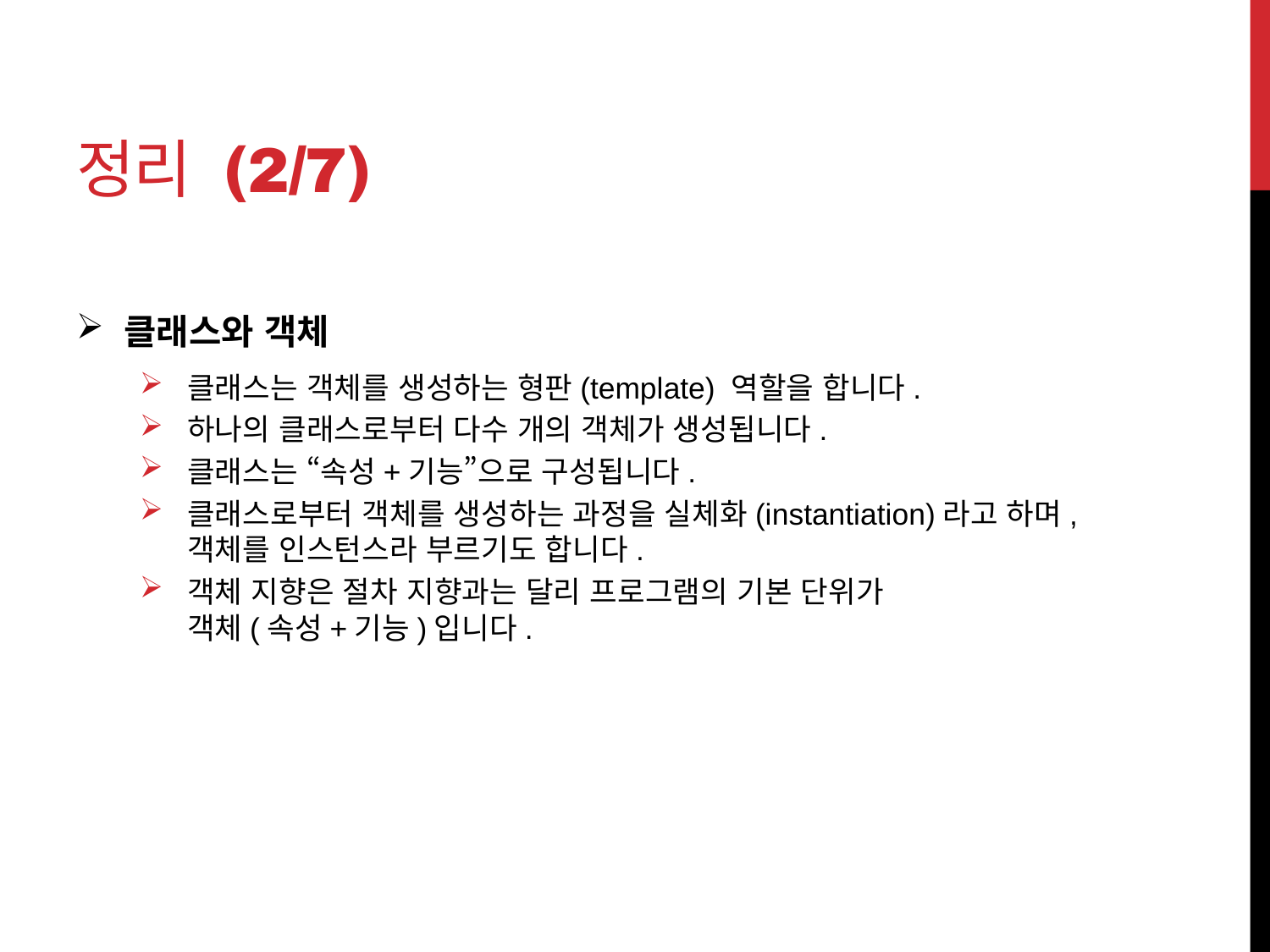

# 정리 (2/7)

클래스와 객체
클래스는 객체를 생성하는 형판(template) 역할을 합니다.
하나의 클래스로부터 다수 개의 객체가 생성됩니다.
클래스는 “속성+기능”으로 구성됩니다.
클래스로부터 객체를 생성하는 과정을 실체화(instantiation)라고 하며, 객체를 인스턴스라 부르기도 합니다.
객체 지향은 절차 지향과는 달리 프로그램의 기본 단위가
객체(속성+기능)입니다.